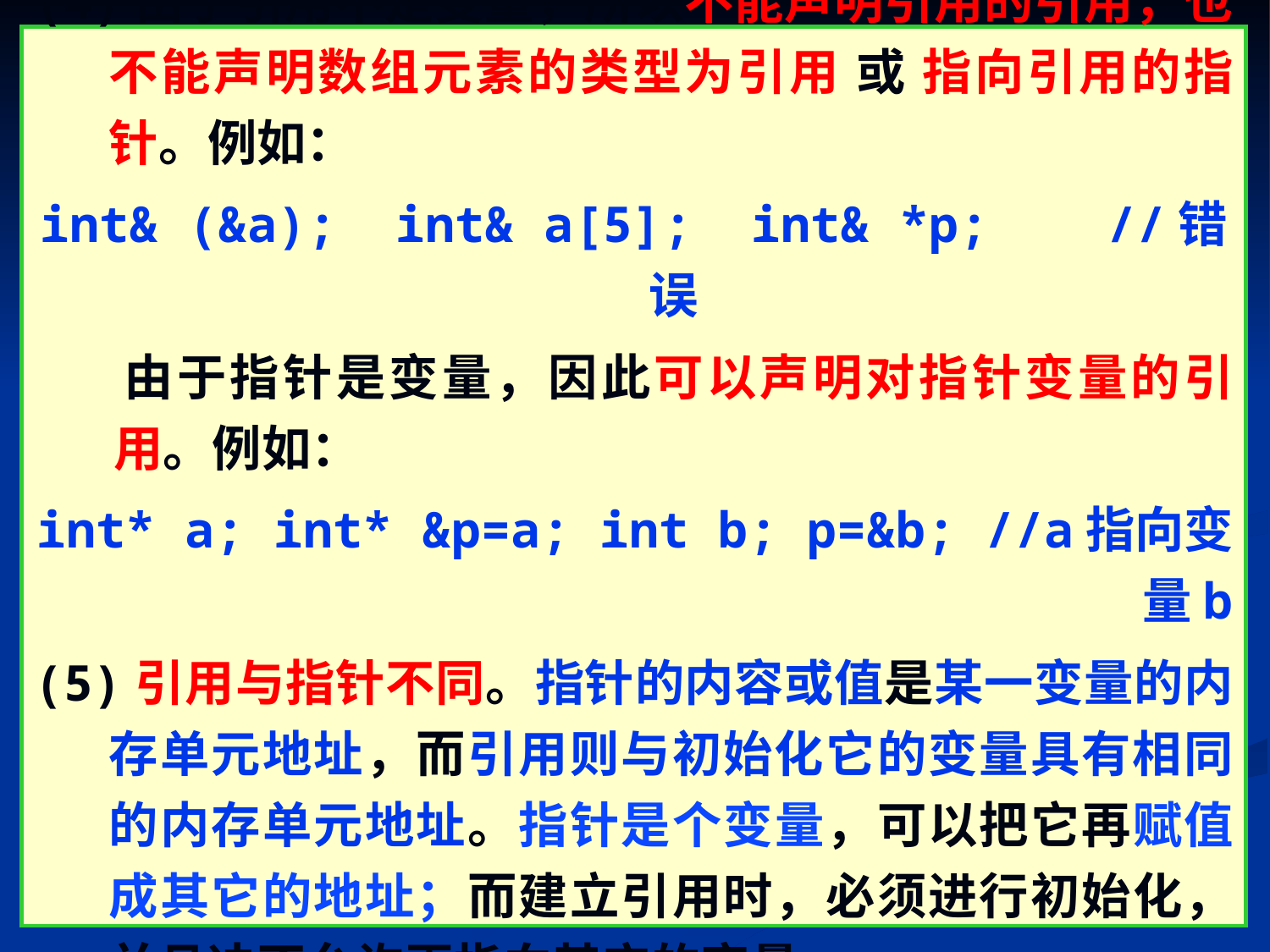

(4)由于引用不是变量，所以不能声明引用的引用，也不能声明数组元素的类型为引用 或 指向引用的指针。例如：
int& (&a);  int& a[5];  int& *p;    //错误
     由于指针是变量，因此可以声明对指针变量的引用。例如：
int* a; int* &p=a; int b; p=&b; //a指向变量b
(5)引用与指针不同。指针的内容或值是某一变量的内存单元地址，而引用则与初始化它的变量具有相同的内存单元地址。指针是个变量，可以把它再赋值成其它的地址；而建立引用时，必须进行初始化，并且决不允许再指向其它的变量